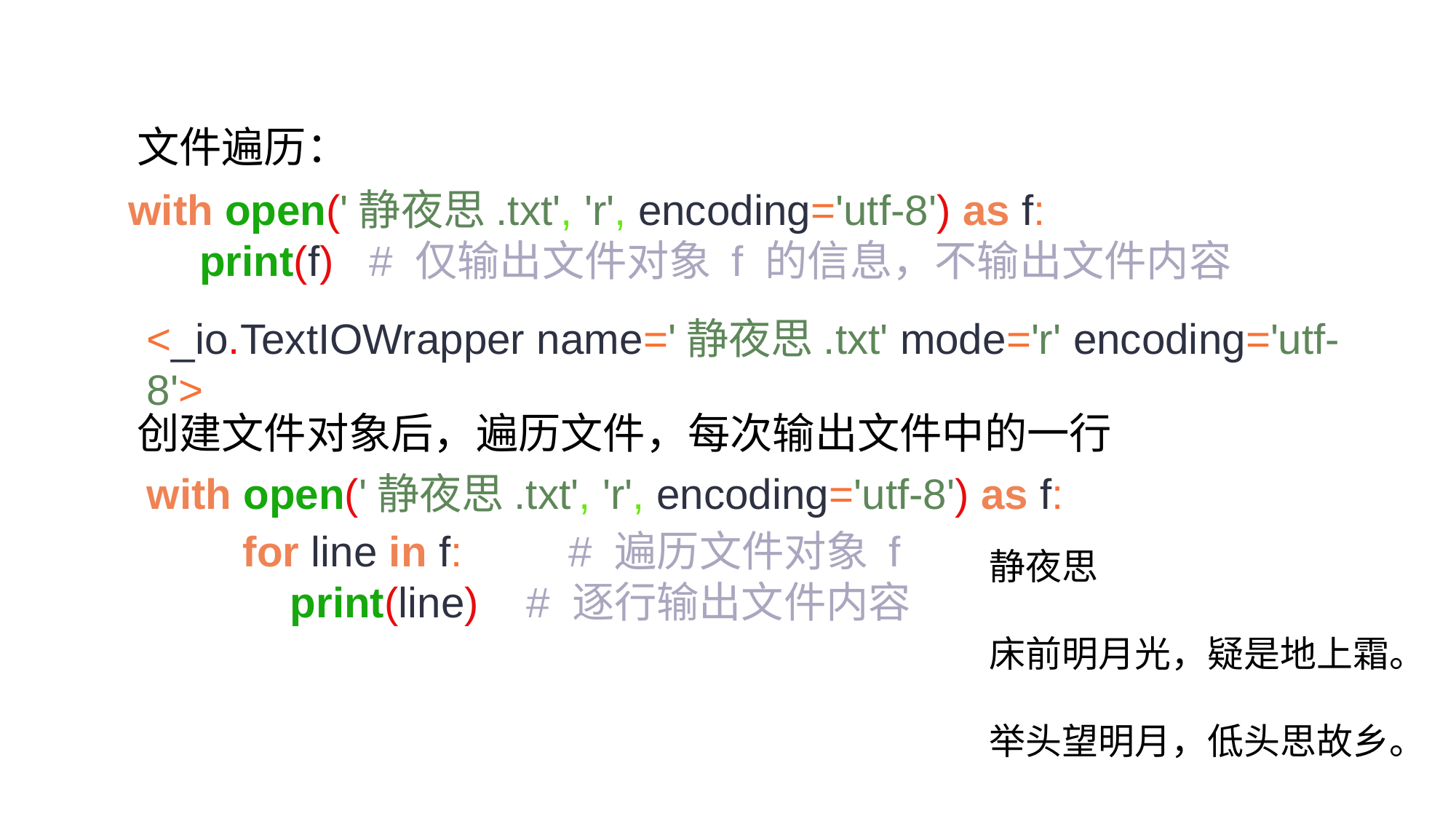

文件遍历：
with open('静夜思.txt', 'r', encoding='utf-8') as f:
      print(f)   # 仅输出文件对象 f 的信息，不输出文件内容
<_io.TextIOWrapper name='静夜思.txt' mode='r' encoding='utf-8'>
创建文件对象后，遍历文件，每次输出文件中的一行
with open('静夜思.txt', 'r', encoding='utf-8') as f:
for line in f:         # 遍历文件对象 f
    print(line)    # 逐行输出文件内容
静夜思

床前明月光，疑是地上霜。

举头望明月，低头思故乡。